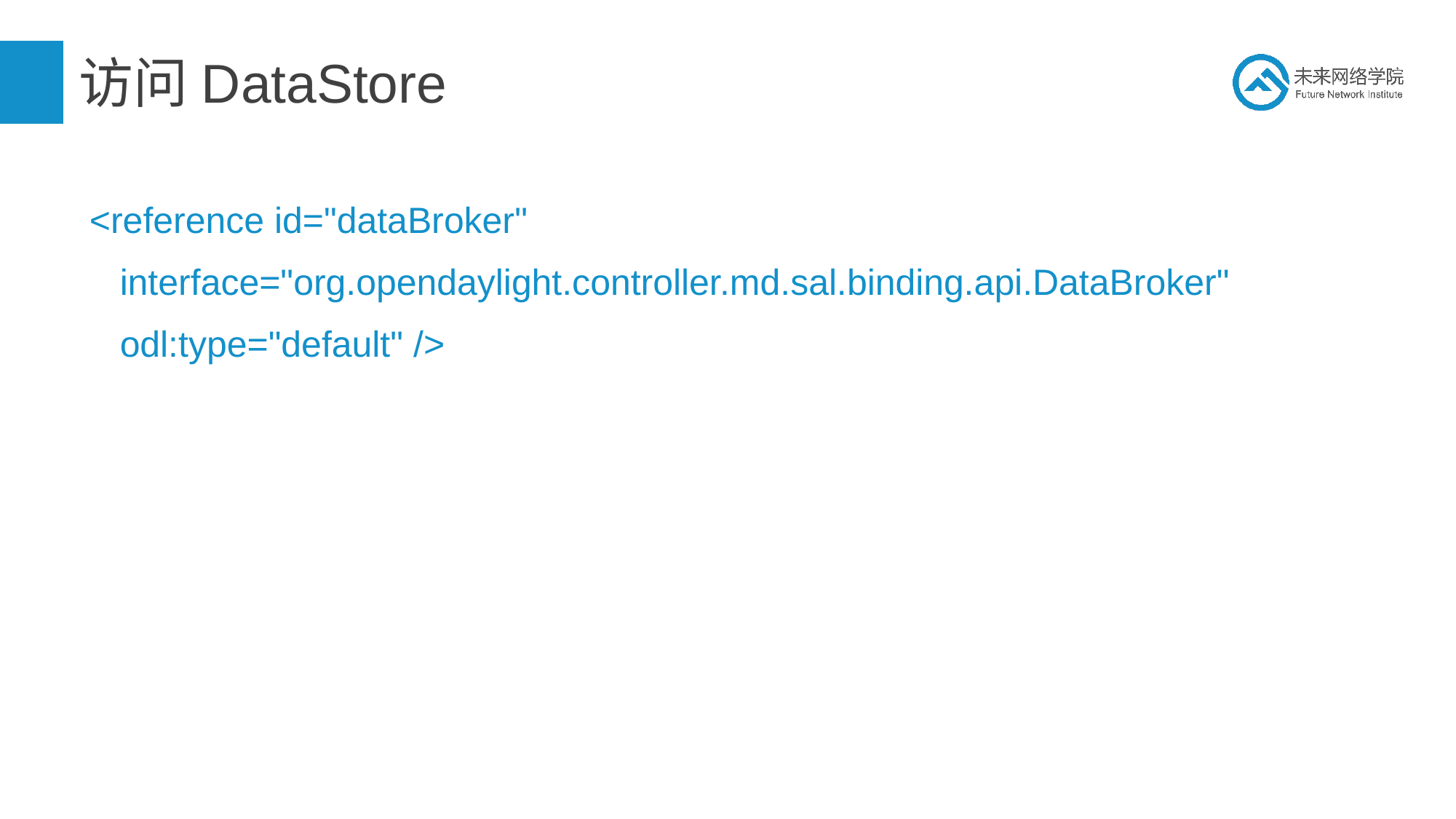

# 访问DataStore
 <reference id="dataBroker"
    interface="org.opendaylight.controller.md.sal.binding.api.DataBroker"
    odl:type="default" />